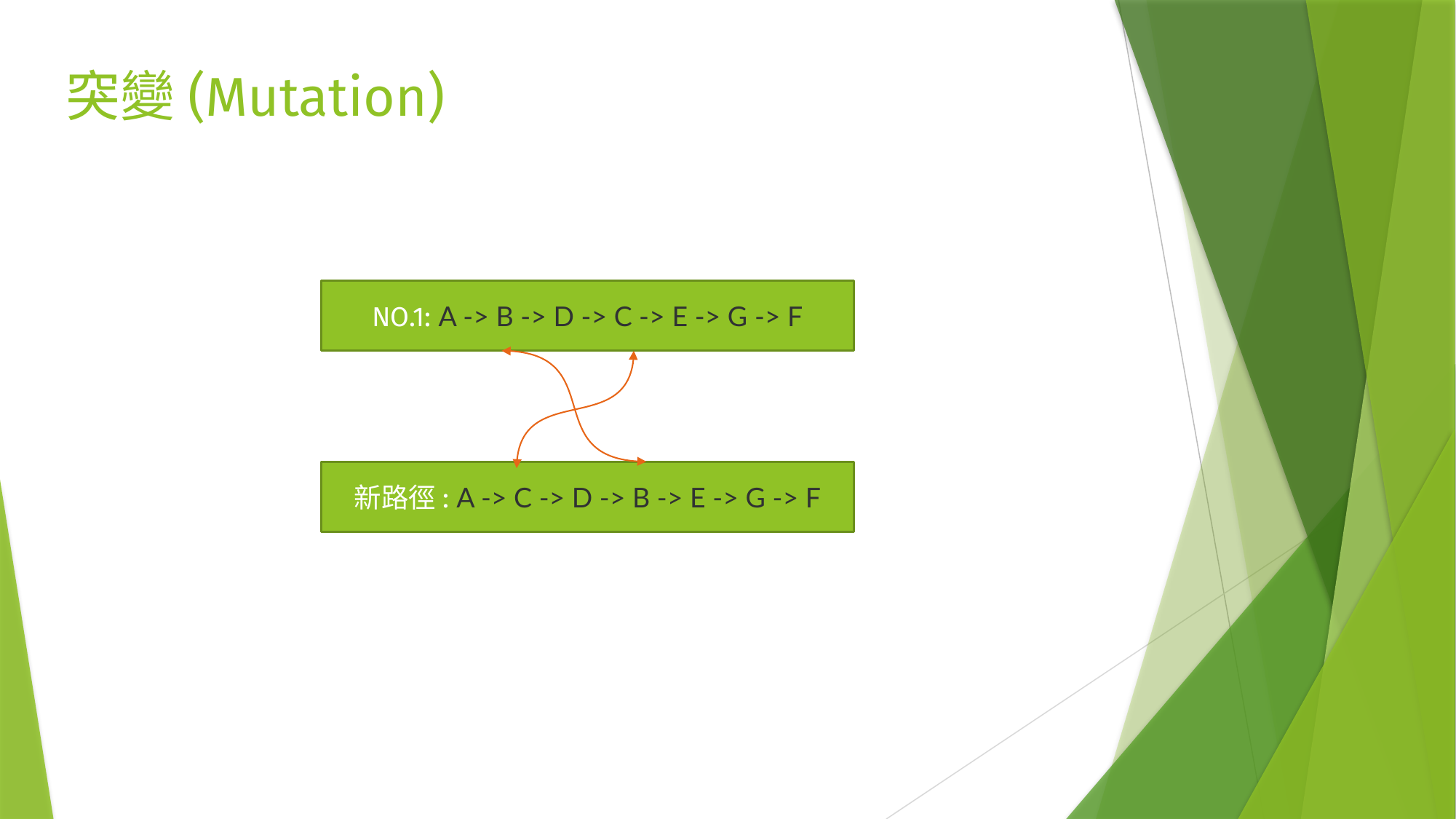

# 突變(Mutation)
NO.1: A -> B -> D -> C -> E -> G -> F
新路徑: A -> C -> D -> B -> E -> G -> F